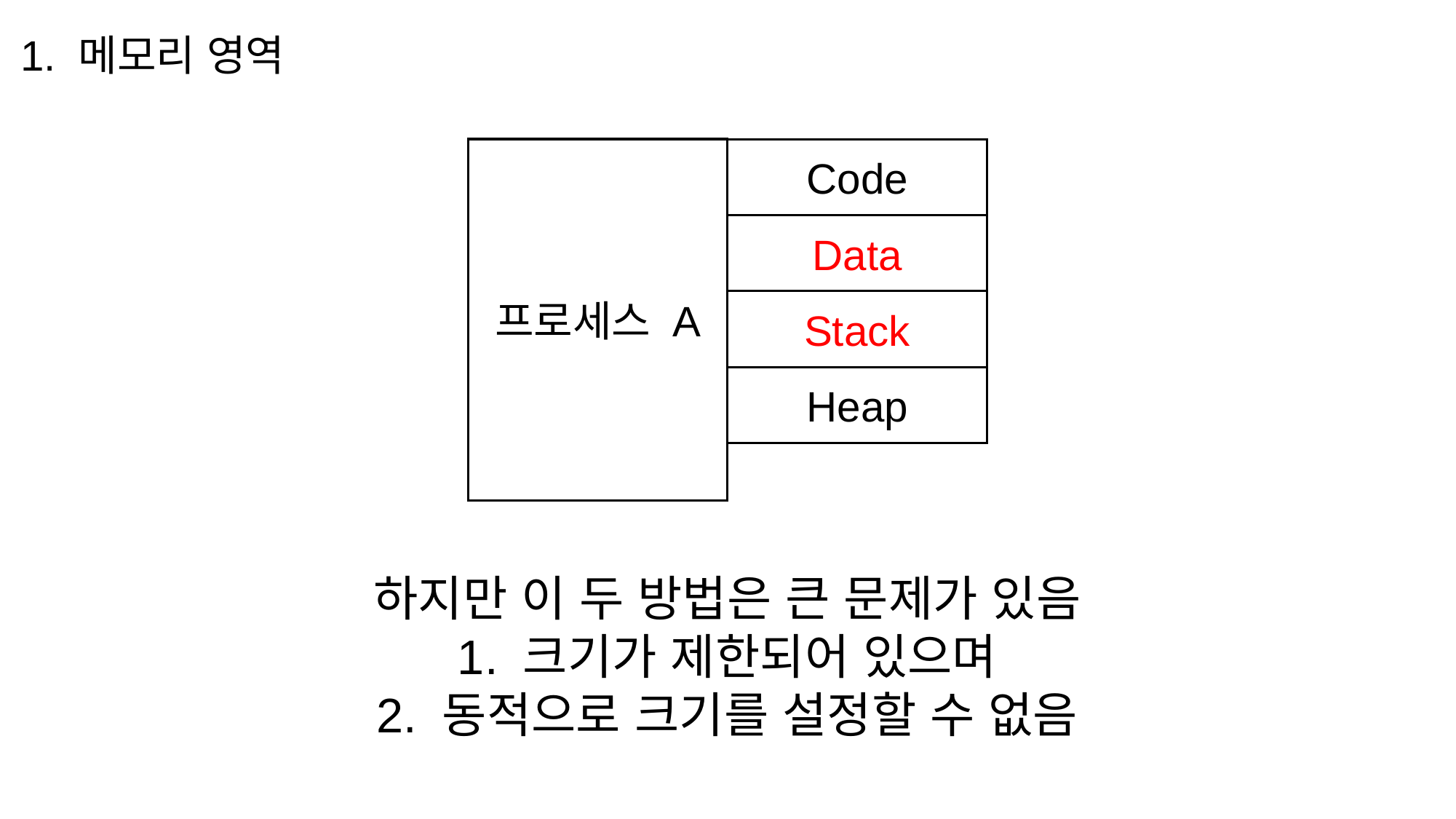

1. 메모리 영역
프로세스 A
Code
Data
Stack
Heap
하지만 이 두 방법은 큰 문제가 있음
1. 크기가 제한되어 있으며
2. 동적으로 크기를 설정할 수 없음